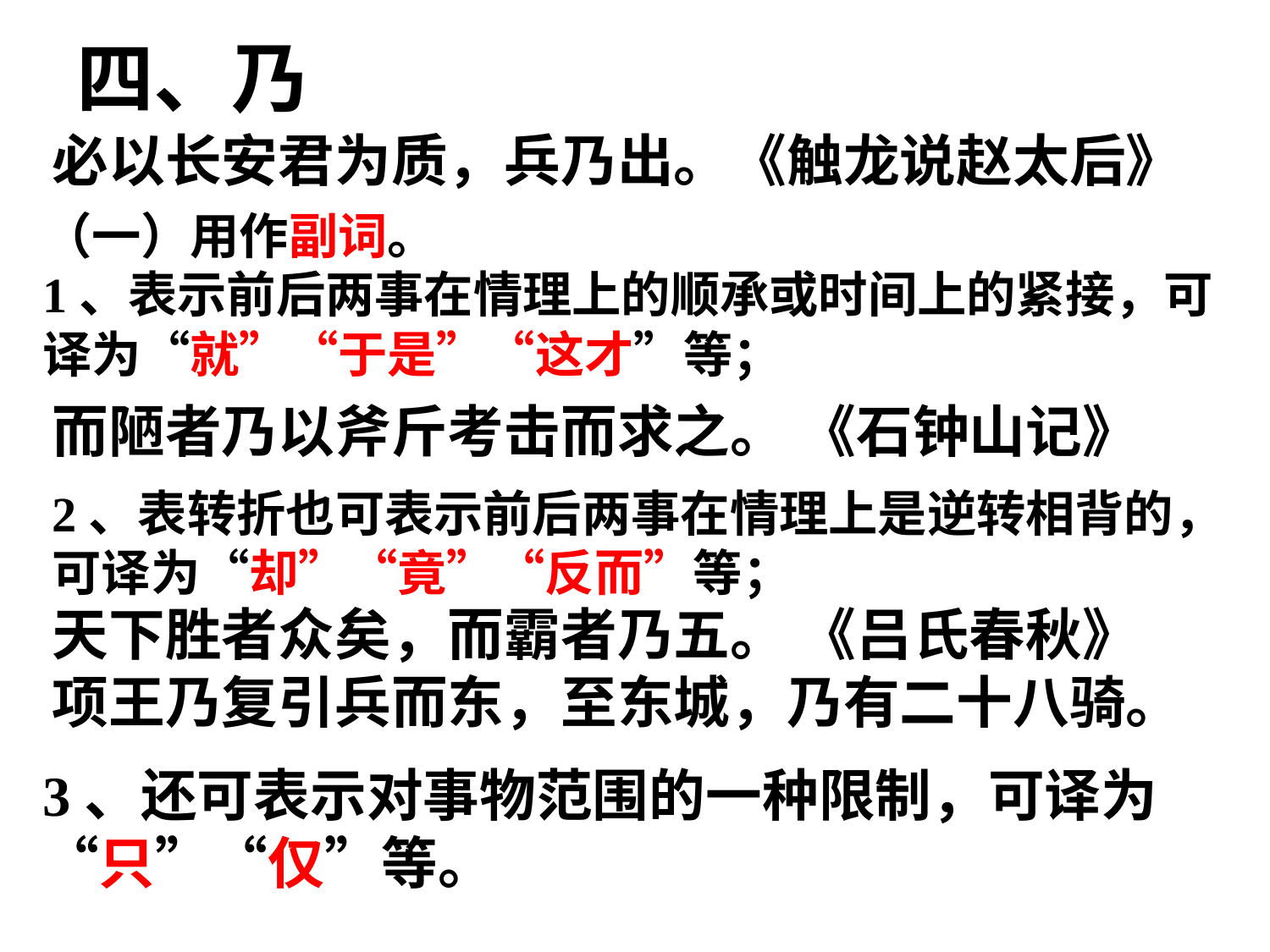

# 四、乃
必以长安君为质，兵乃出。《触龙说赵太后》

而陋者乃以斧斤考击而求之。 《石钟山记》

天下胜者众矣，而霸者乃五。 《吕氏春秋》
项王乃复引兵而东，至东城，乃有二十八骑。
（一）用作副词。
1、表示前后两事在情理上的顺承或时间上的紧接，可译为“就”“于是”“这才”等；
2、表转折也可表示前后两事在情理上是逆转相背的，可译为“却”“竟”“反而”等；
3、还可表示对事物范围的一种限制，可译为“只”“仅”等。